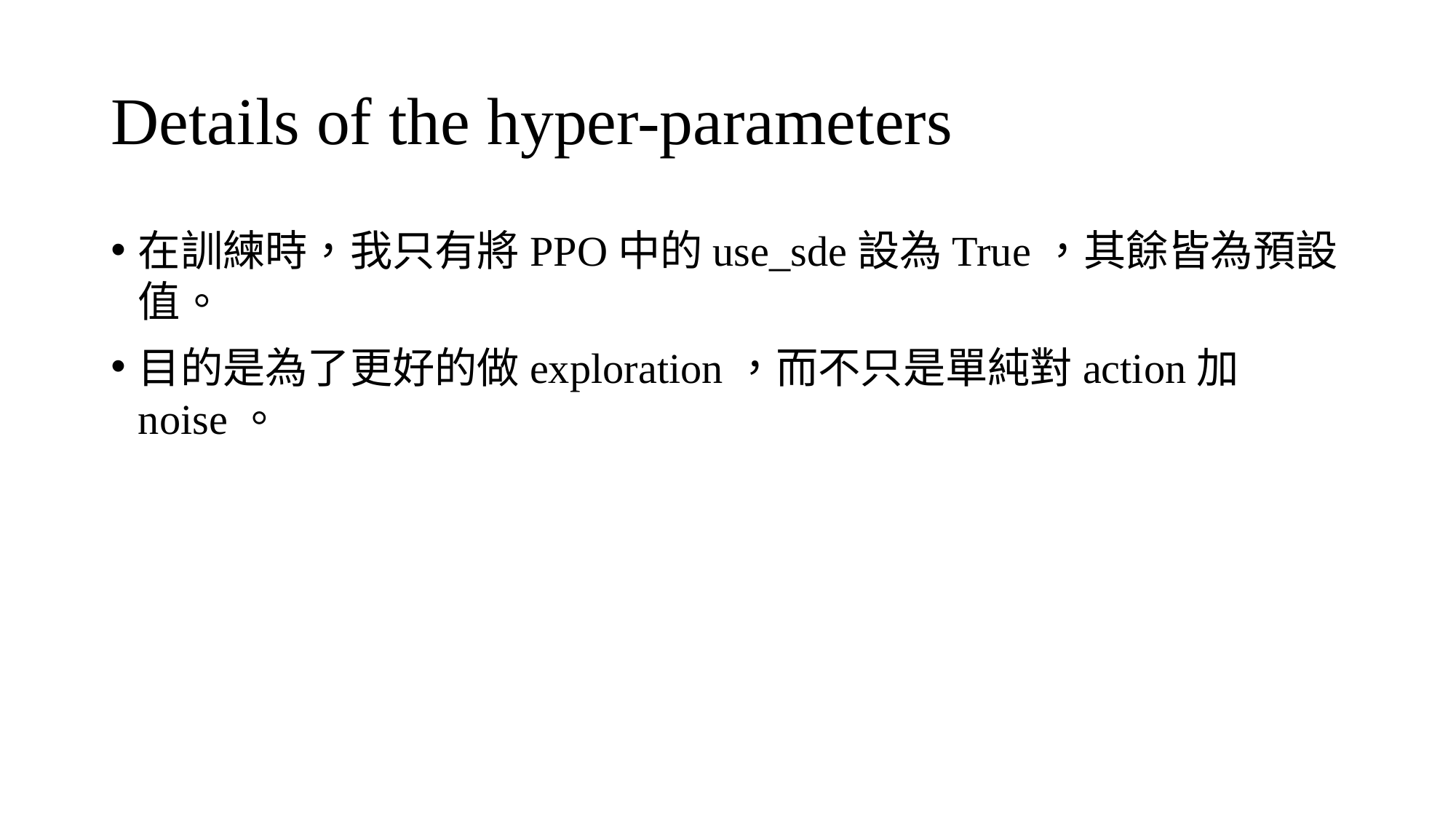

# Details of the hyper-parameters
在訓練時，我只有將PPO中的use_sde設為True，其餘皆為預設值。
目的是為了更好的做exploration，而不只是單純對action加noise。